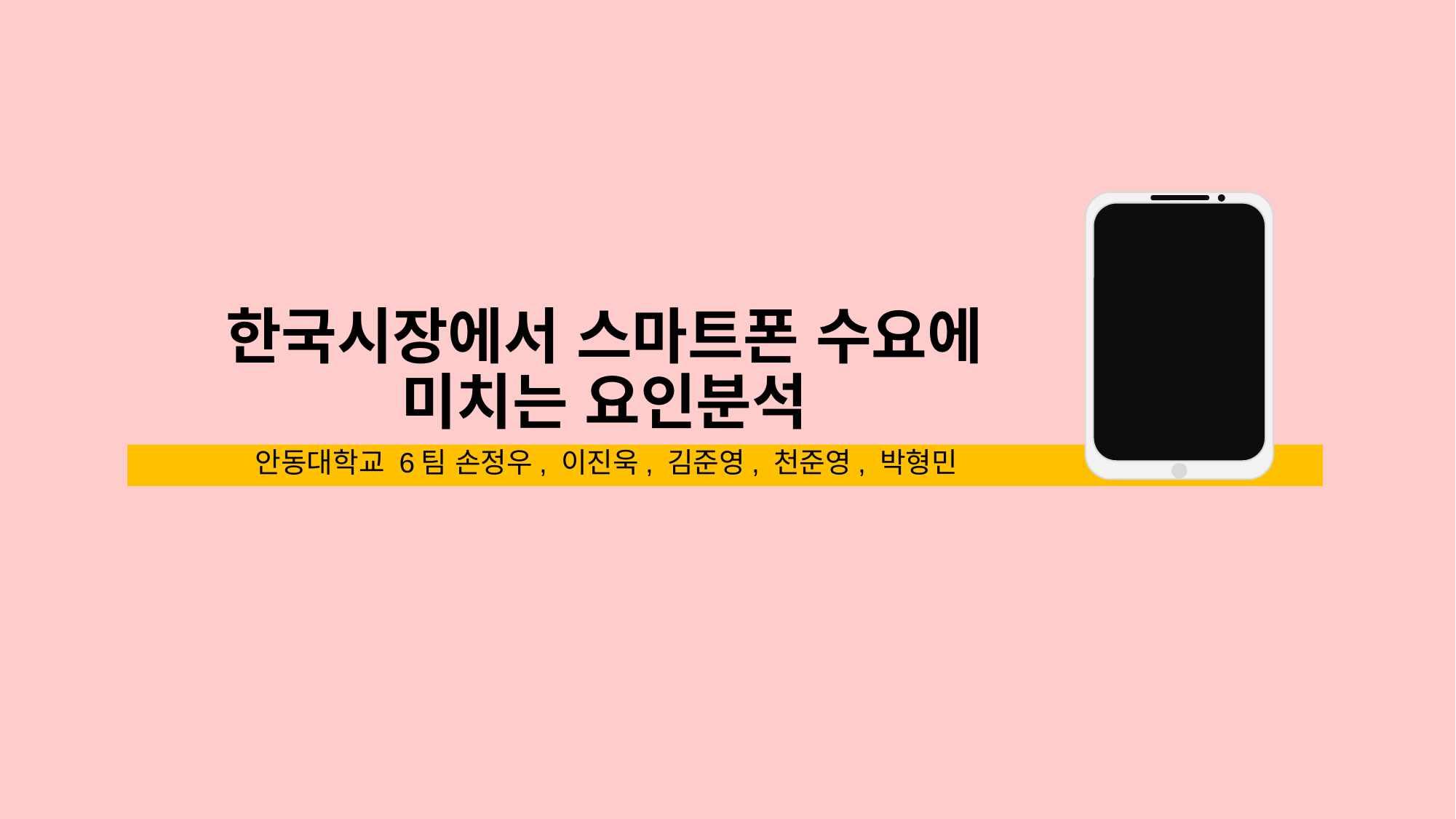

# 한국시장에서 스마트폰 수요에 미치는 요인분석
안동대학교 6팀 손정우, 이진욱, 김준영, 천준영, 박형민